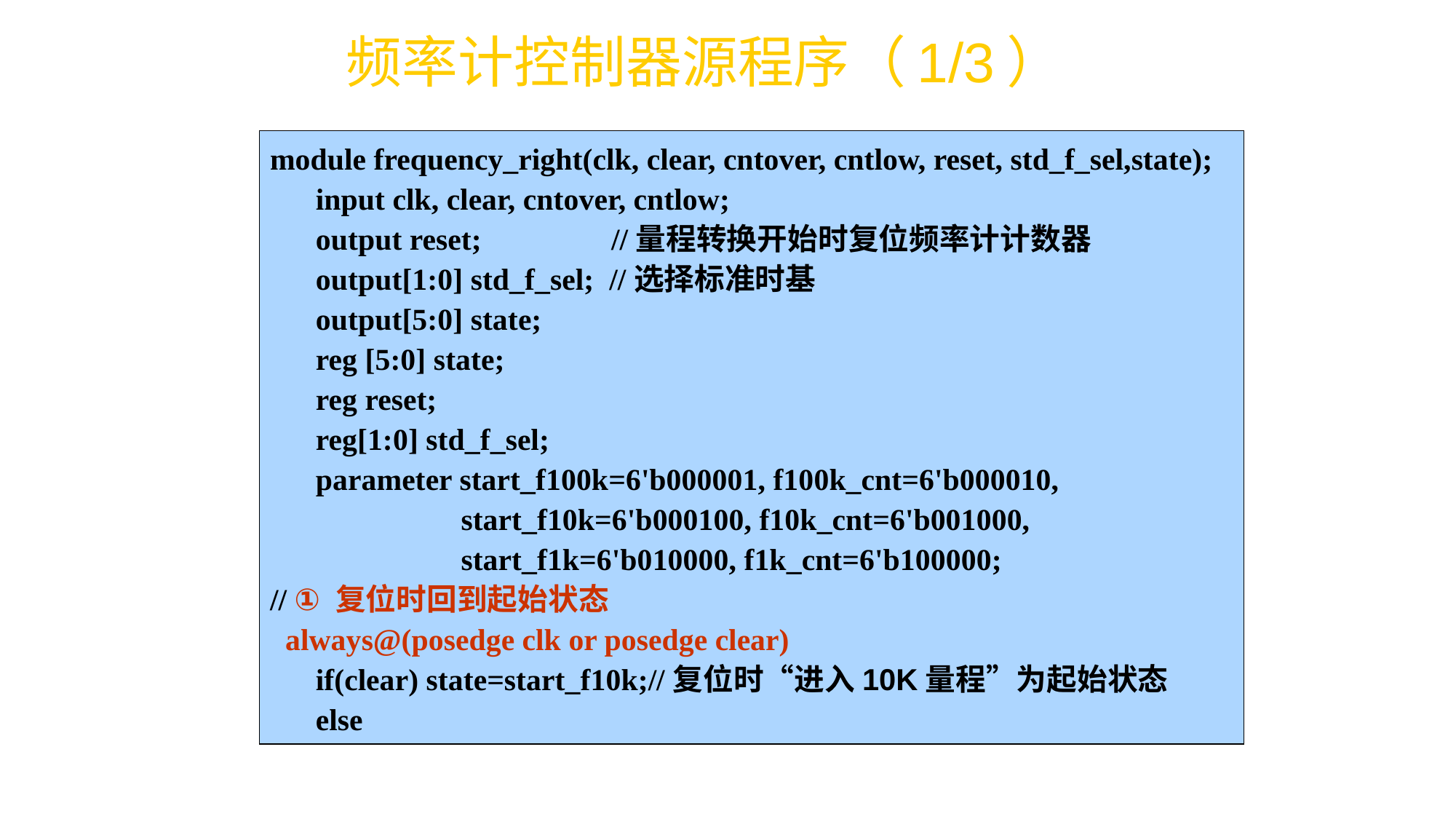

频率计控制器源程序（1/3）

module frequency_right(clk, clear, cntover, cntlow, reset, std_f_sel,state);
      input clk, clear, cntover, cntlow;
      output reset;                 //量程转换开始时复位频率计计数器
      output[1:0] std_f_sel;  //选择标准时基
      output[5:0] state;
      reg [5:0] state;
      reg reset;
      reg[1:0] std_f_sel;
      parameter start_f100k=6'b000001, f100k_cnt=6'b000010,
                         start_f10k=6'b000100, f10k_cnt=6'b001000,
                         start_f1k=6'b010000, f1k_cnt=6'b100000;
// ① 复位时回到起始状态
  always@(posedge clk or posedge clear)
      if(clear) state=start_f10k;//复位时“进入10K量程”为起始状态
      else